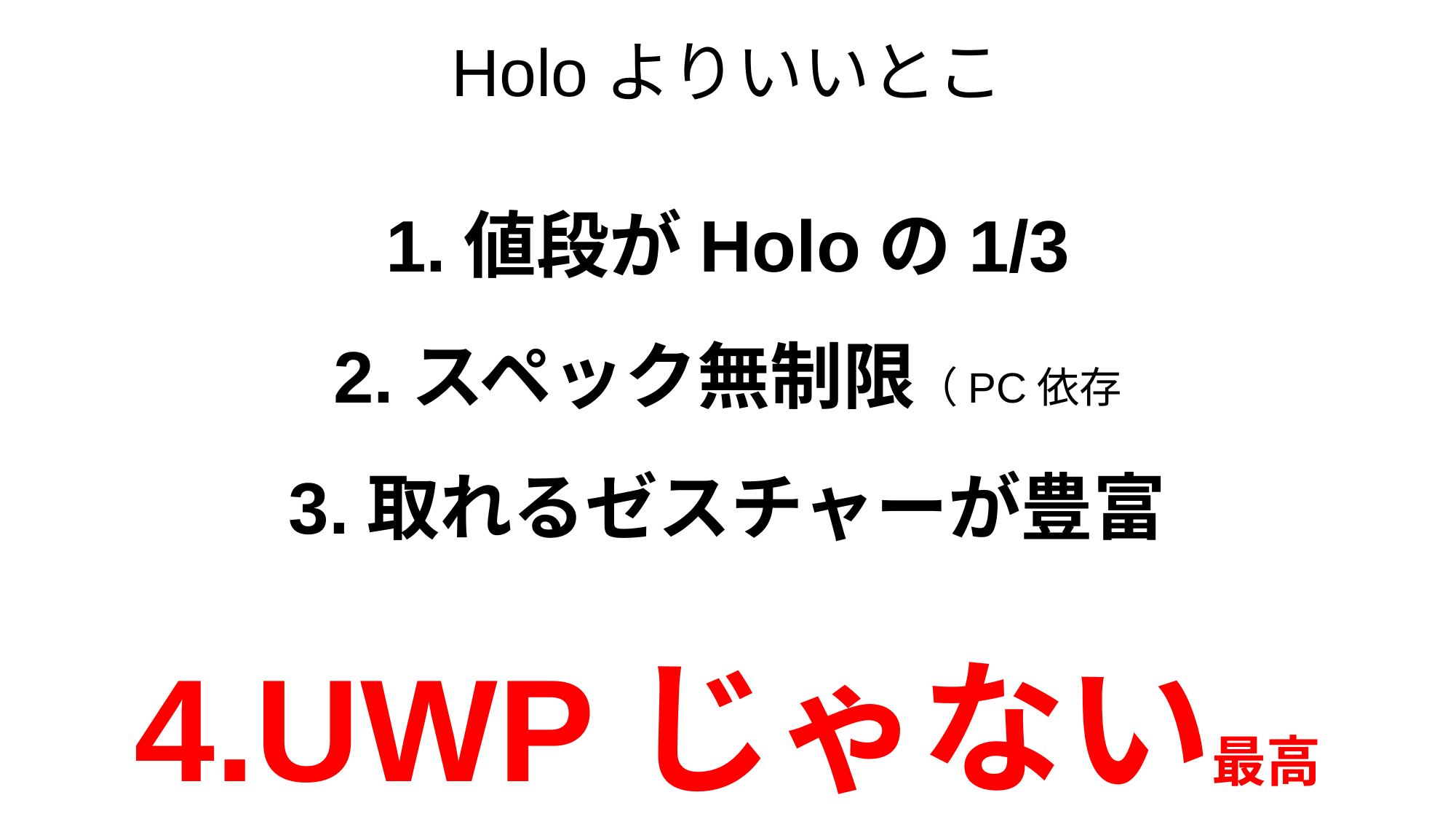

# Holoよりいいとこ
1.値段がHoloの1/3
2.スペック無制限（PC依存
3.取れるゼスチャーが豊富
4.UWPじゃない最高